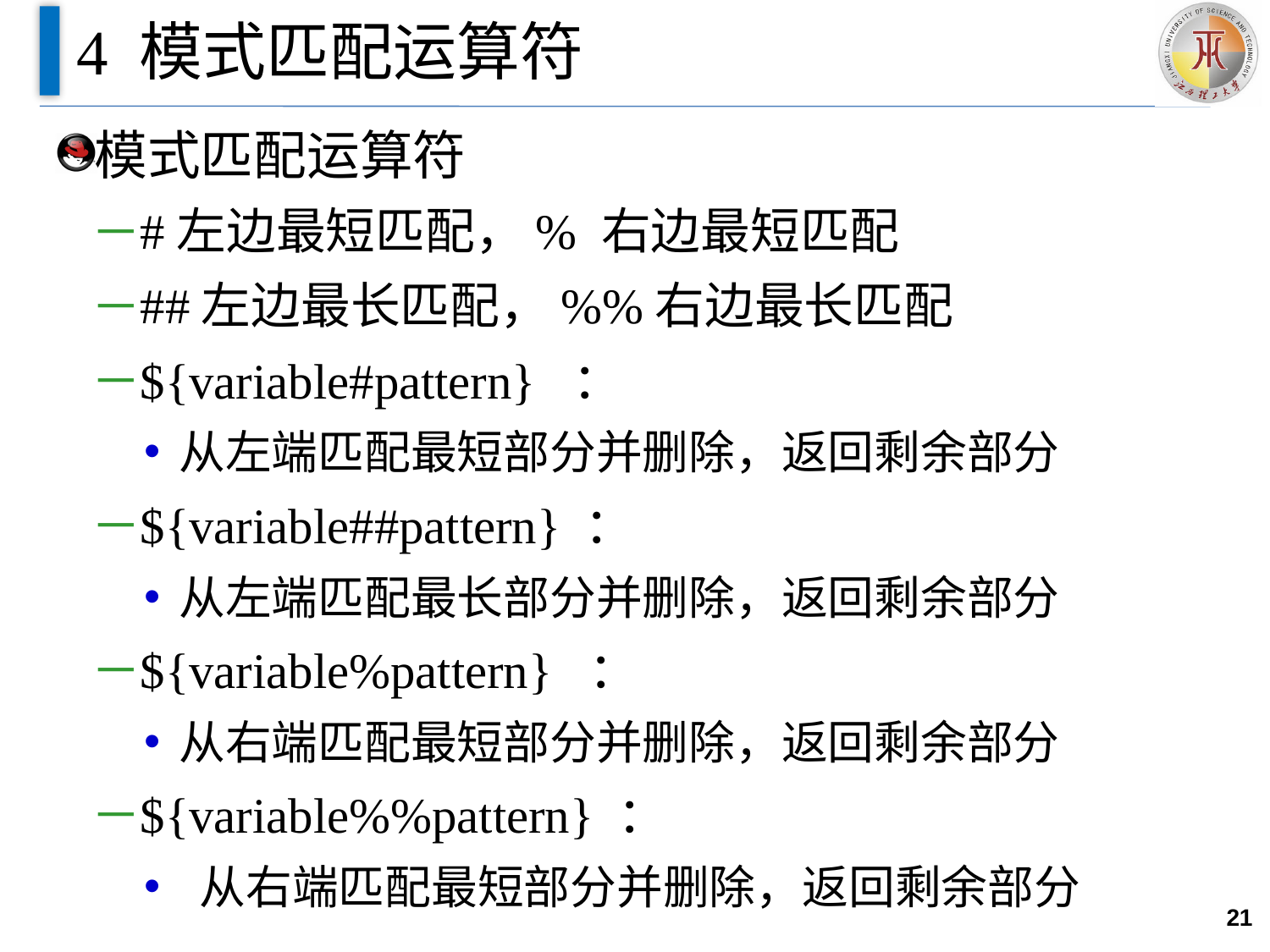

# 4 模式匹配运算符
模式匹配运算符
#左边最短匹配，% 右边最短匹配
##左边最长匹配，%%右边最长匹配
${variable#pattern}  ：
从左端匹配最短部分并删除，返回剩余部分
${variable##pattern} ：
从左端匹配最长部分并删除，返回剩余部分
${variable%pattern}  ：
从右端匹配最短部分并删除，返回剩余部分
${variable%%pattern} ：
 从右端匹配最短部分并删除，返回剩余部分
21